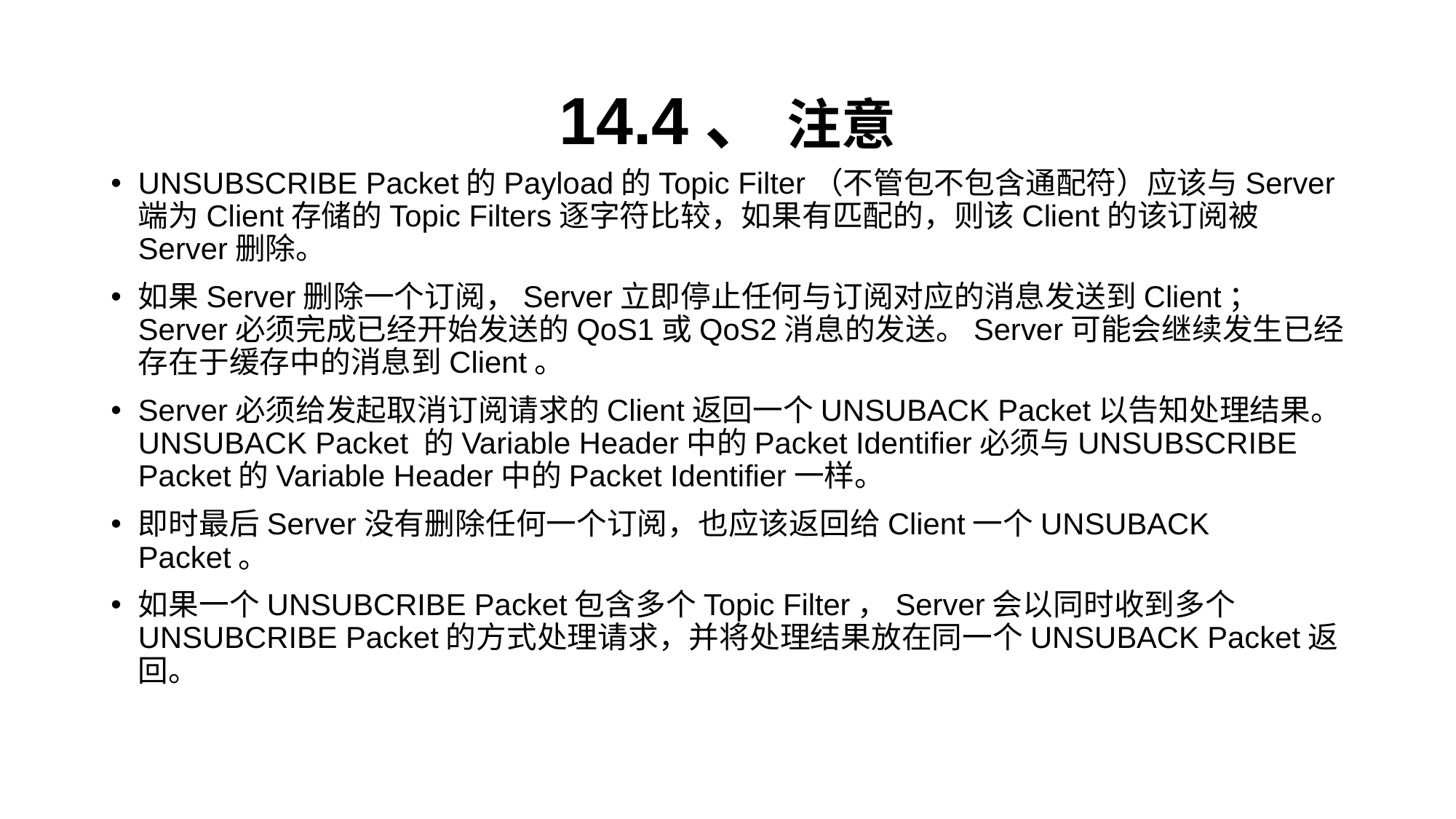

# 14.4、 注意
UNSUBSCRIBE Packet的Payload的Topic Filter（不管包不包含通配符）应该与Server端为Client存储的Topic Filters逐字符比较，如果有匹配的，则该Client的该订阅被Server删除。
如果Server删除一个订阅，Server立即停止任何与订阅对应的消息发送到Client；Server必须完成已经开始发送的QoS1或QoS2消息的发送。Server可能会继续发生已经存在于缓存中的消息到Client。
Server必须给发起取消订阅请求的Client返回一个UNSUBACK Packet以告知处理结果。UNSUBACK Packet 的Variable Header中的Packet Identifier必须与UNSUBSCRIBE Packet的Variable Header中的Packet Identifier一样。
即时最后Server没有删除任何一个订阅，也应该返回给Client一个UNSUBACK Packet。
如果一个UNSUBCRIBE Packet包含多个Topic Filter，Server会以同时收到多个UNSUBCRIBE Packet的方式处理请求，并将处理结果放在同一个UNSUBACK Packet返回。